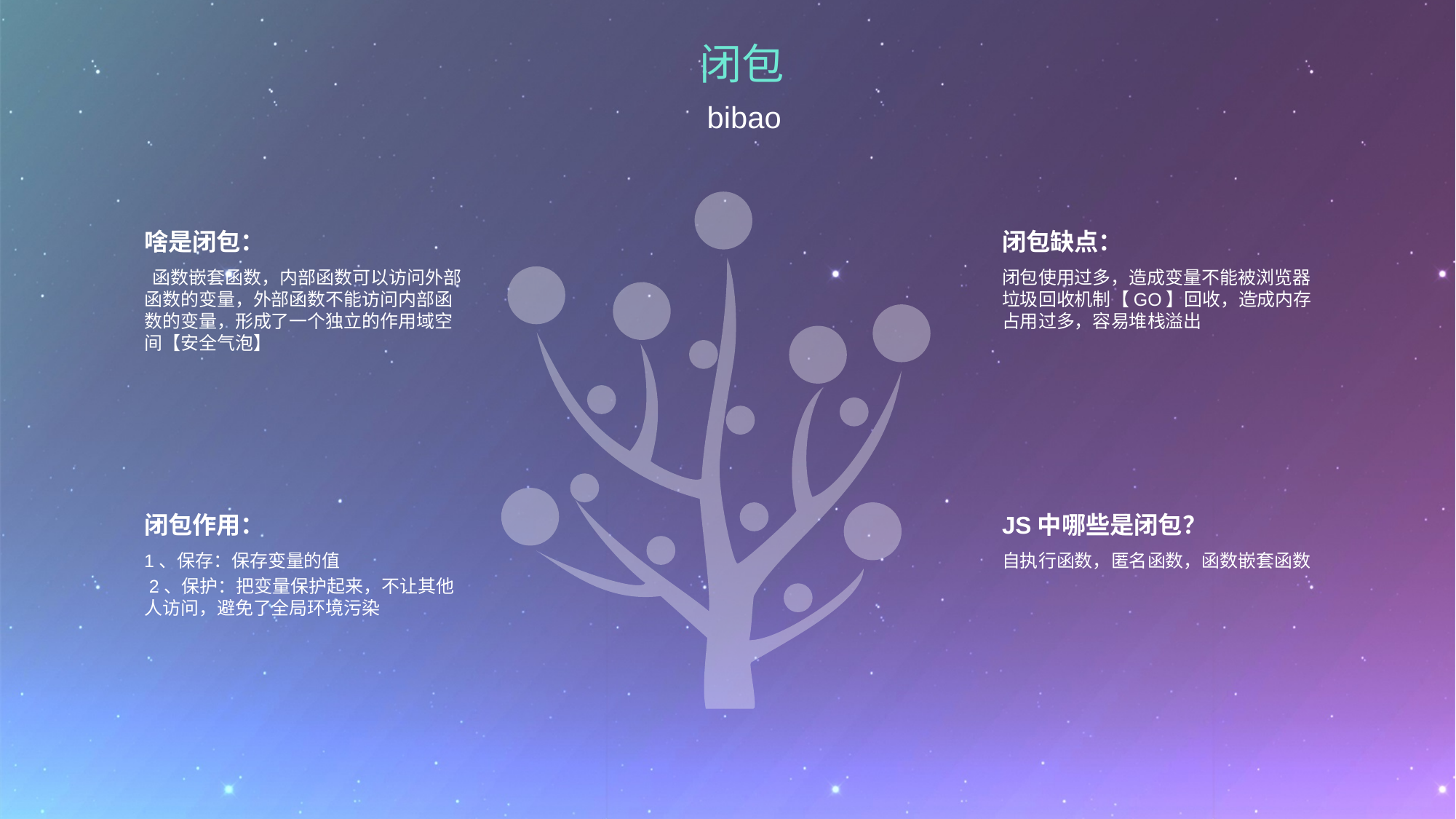

闭包
bibao

啥是闭包：
闭包缺点：

 函数嵌套函数，内部函数可以访问外部函数的变量，外部函数不能访问内部函数的变量，形成了一个独立的作用域空间【安全气泡】

闭包使用过多，造成变量不能被浏览器垃圾回收机制【GO】回收，造成内存占用过多，容易堆栈溢出

闭包作用：
JS中哪些是闭包？

1、保存：保存变量的值
 2、保护：把变量保护起来，不让其他人访问，避免了全局环境污染
自执行函数，匿名函数，函数嵌套函数